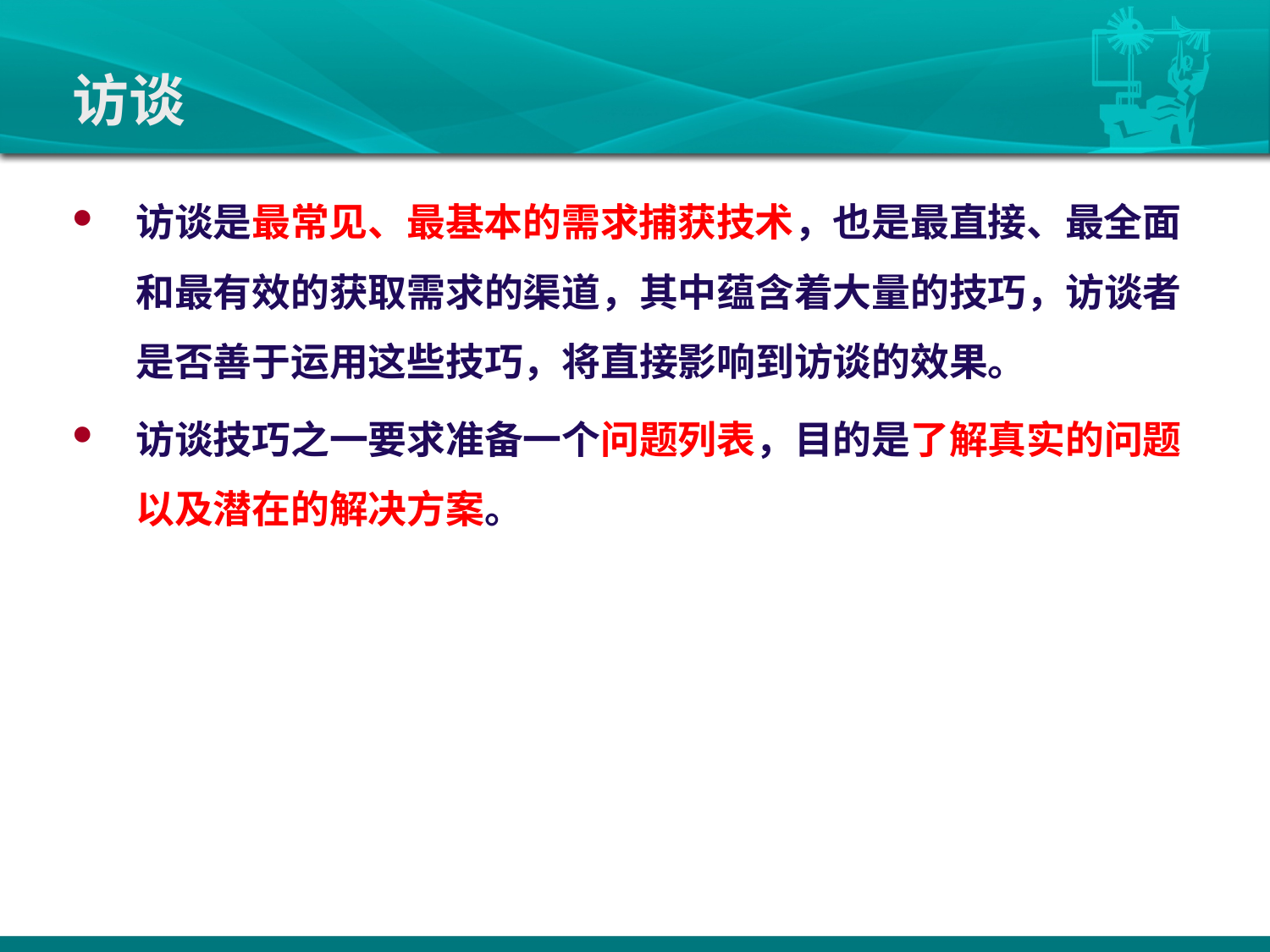

# 访谈
访谈是最常见、最基本的需求捕获技术，也是最直接、最全面和最有效的获取需求的渠道，其中蕴含着大量的技巧，访谈者是否善于运用这些技巧，将直接影响到访谈的效果。
访谈技巧之一要求准备一个问题列表，目的是了解真实的问题以及潜在的解决方案。